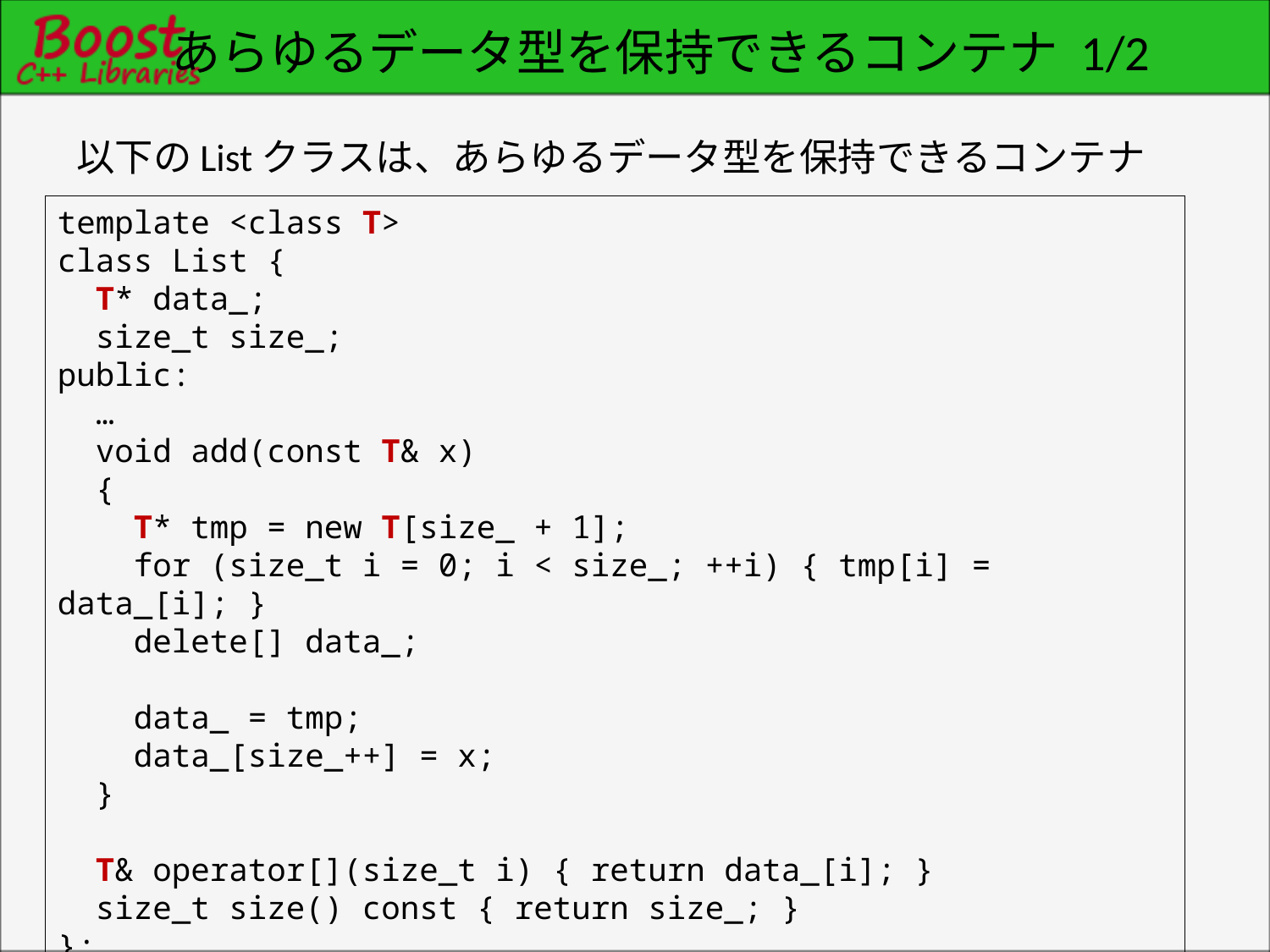

# あらゆるデータ型を保持できるコンテナ 1/2
以下のListクラスは、あらゆるデータ型を保持できるコンテナ
template <class T>
class List {
  T* data_;
  size_t size_;
public:
  …
  void add(const T& x)
  {
    T* tmp = new T[size_ + 1];
    for (size_t i = 0; i < size_; ++i) { tmp[i] = data_[i]; }
    delete[] data_;

    data_ = tmp;
    data_[size_++] = x;
  }

  T& operator[](size_t i) { return data_[i]; }
  size_t size() const { return size_; }
};